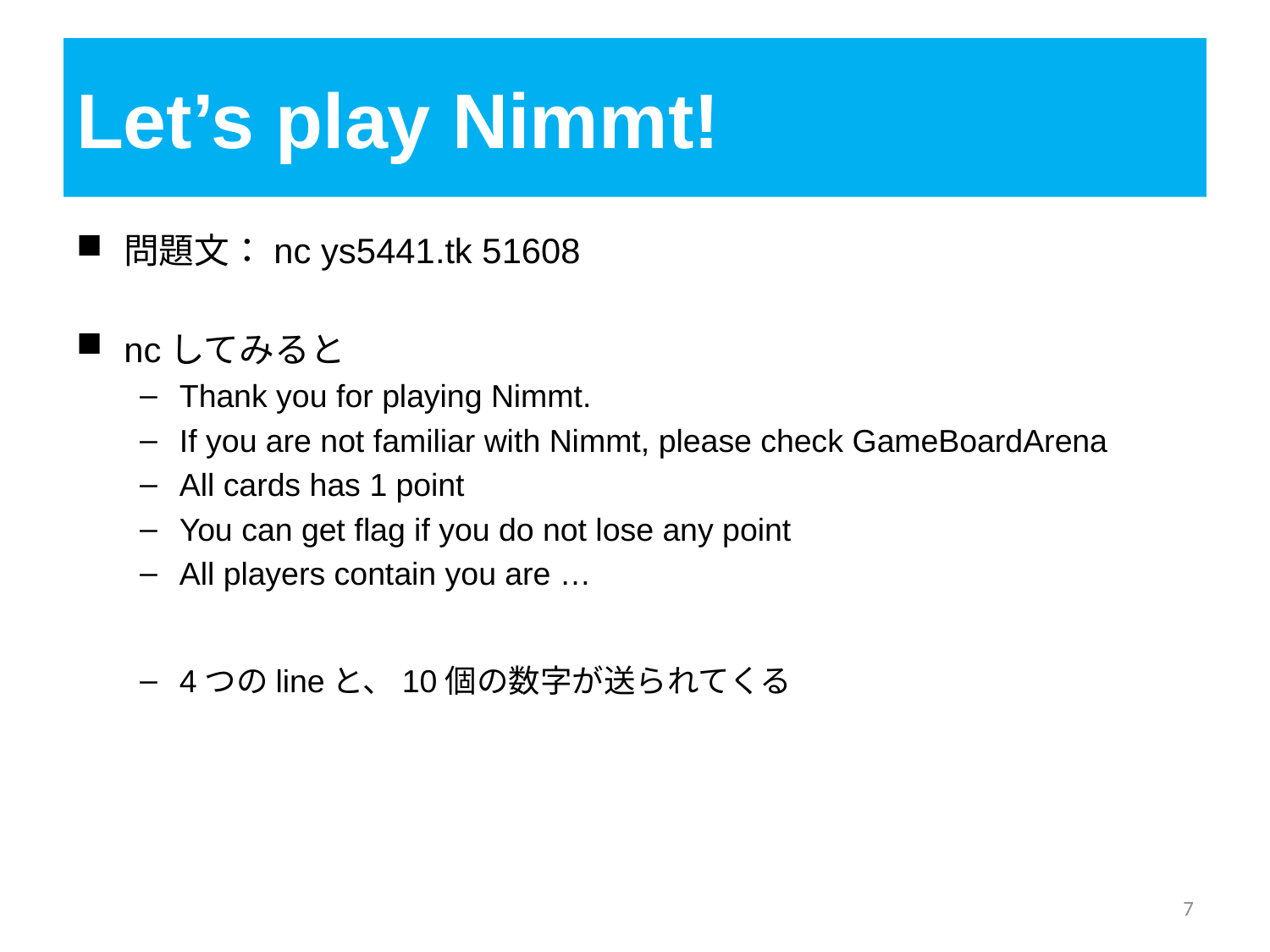

# Let’s play Nimmt!
問題文：nc ys5441.tk 51608

ncしてみると
Thank you for playing Nimmt.
If you are not familiar with Nimmt, please check GameBoardArena
All cards has 1 point
You can get flag if you do not lose any point
All players contain you are …

4つのlineと、10個の数字が送られてくる
7